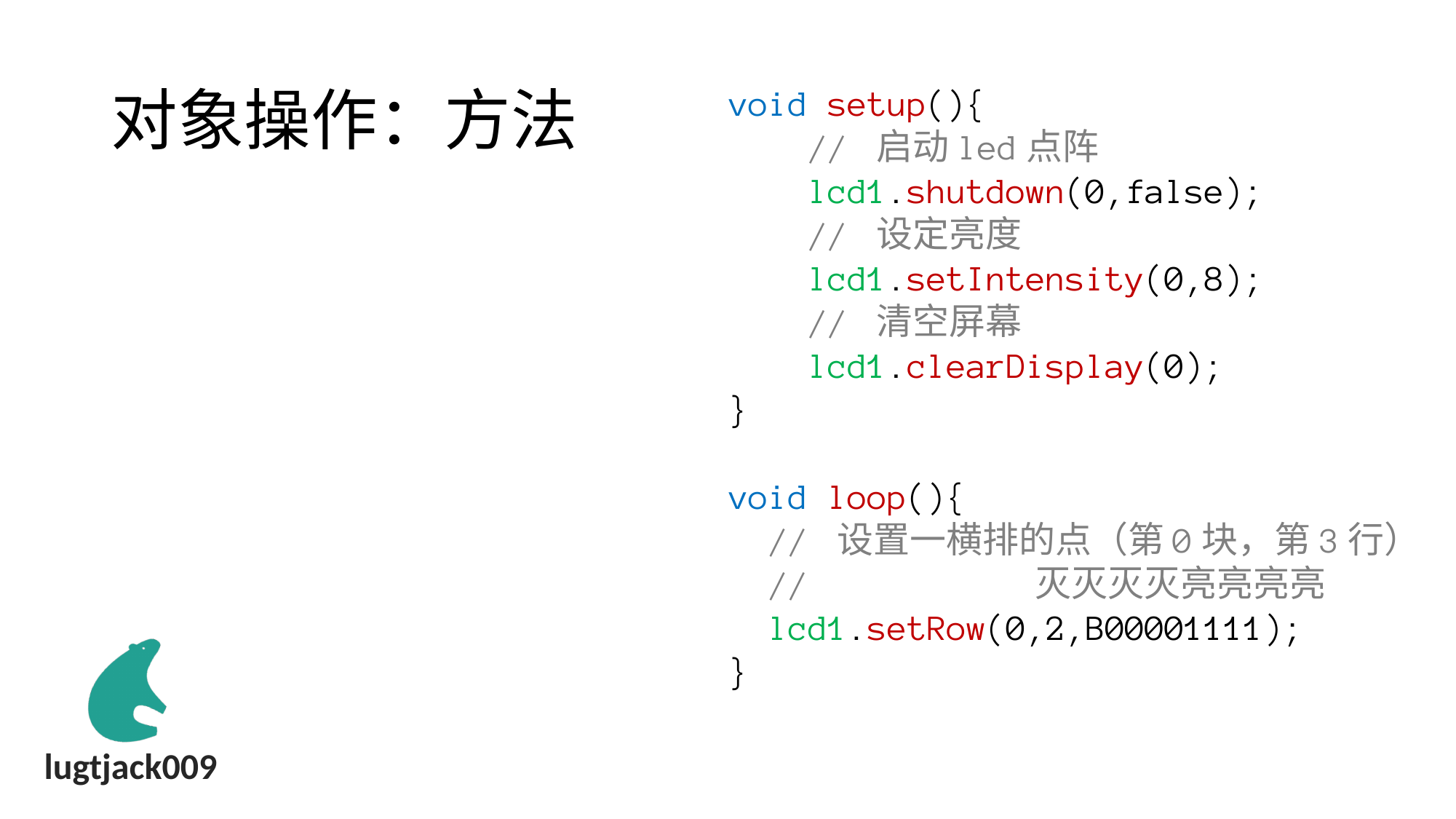

# 对象操作：方法
void setup(){
    // 启动led点阵
    lcd1.shutdown(0,false);
    // 设定亮度
    lcd1.setIntensity(0,8);
    // 清空屏幕
    lcd1.clearDisplay(0);
}

void loop(){
  // 设置一横排的点（第0块，第3行）
  //           灭灭灭灭亮亮亮亮
  lcd1.setRow(0,2,B00001111);
}